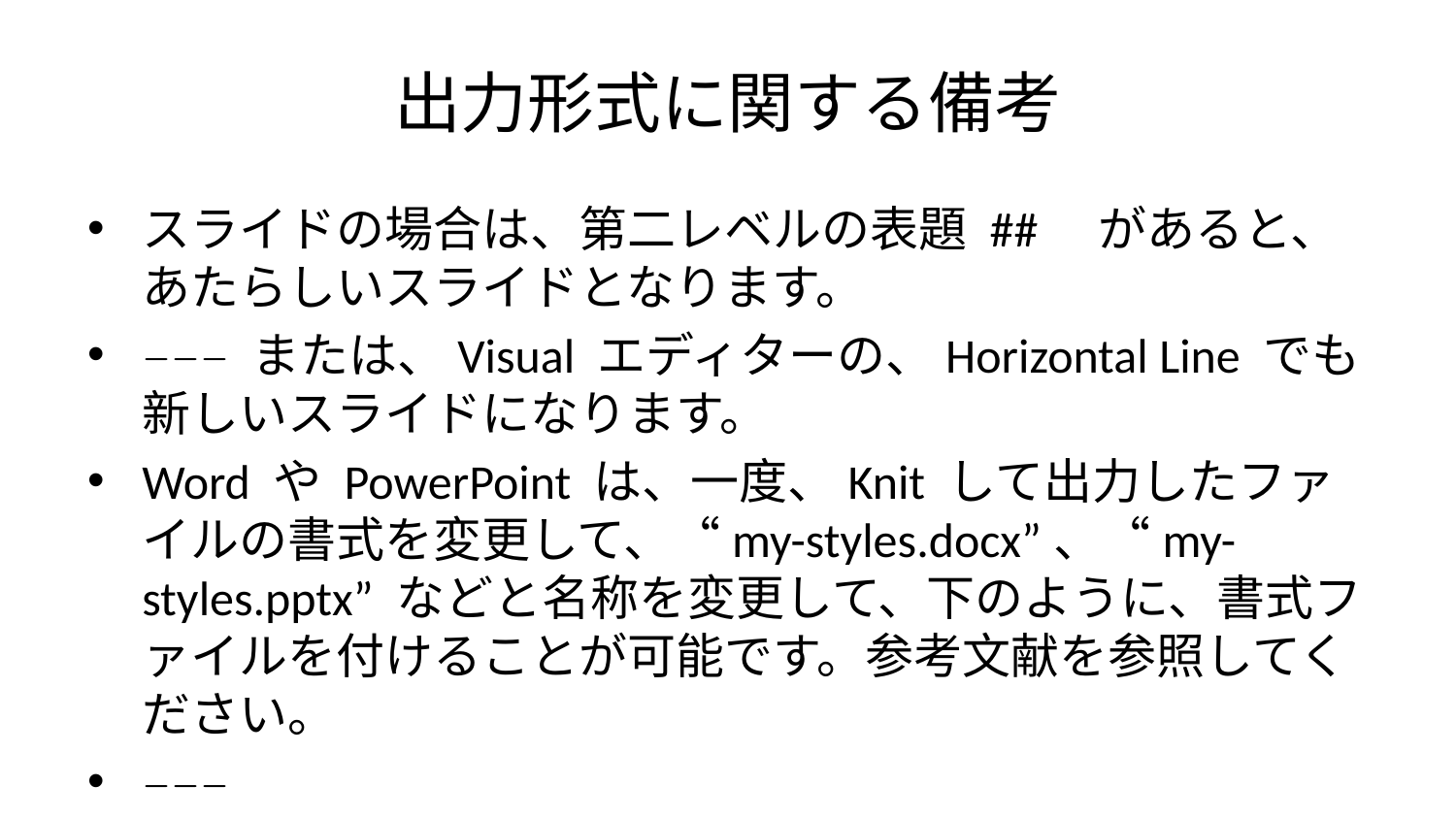

# 出力形式に関する備考
スライドの場合は、第二レベルの表題 ##　があると、あたらしいスライドとなります。
--- または、Visual エディターの、Horizontal Line でも新しいスライドになります。
Word や PowerPoint は、一度、Knit して出力したファイルの書式を変更して、“my-styles.docx”、“my-styles.pptx” などと名称を変更して、下のように、書式ファイルを付けることが可能です。参考文献を参照してください。
---
 word_document:
    reference_docx: my-styles.docx
 powerpoint_presentation:
    reference_doc: my-styles.pptx
---